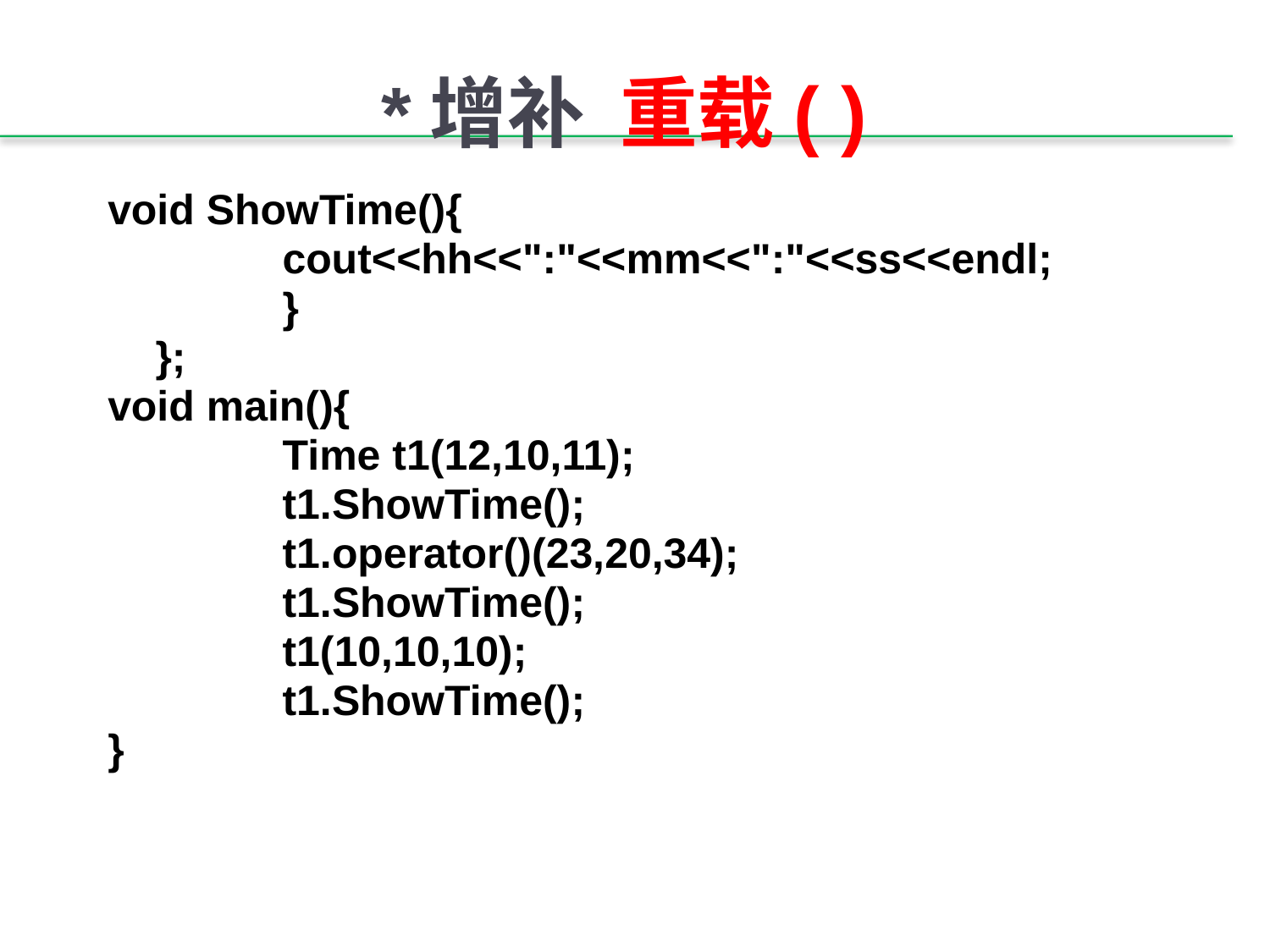

# *增补  重载( )
void ShowTime(){
		cout<<hh<<":"<<mm<<":"<<ss<<endl;
		}
	};
void main(){
		Time t1(12,10,11);
		t1.ShowTime();
		t1.operator()(23,20,34);
		t1.ShowTime();
		t1(10,10,10);
		t1.ShowTime();
}